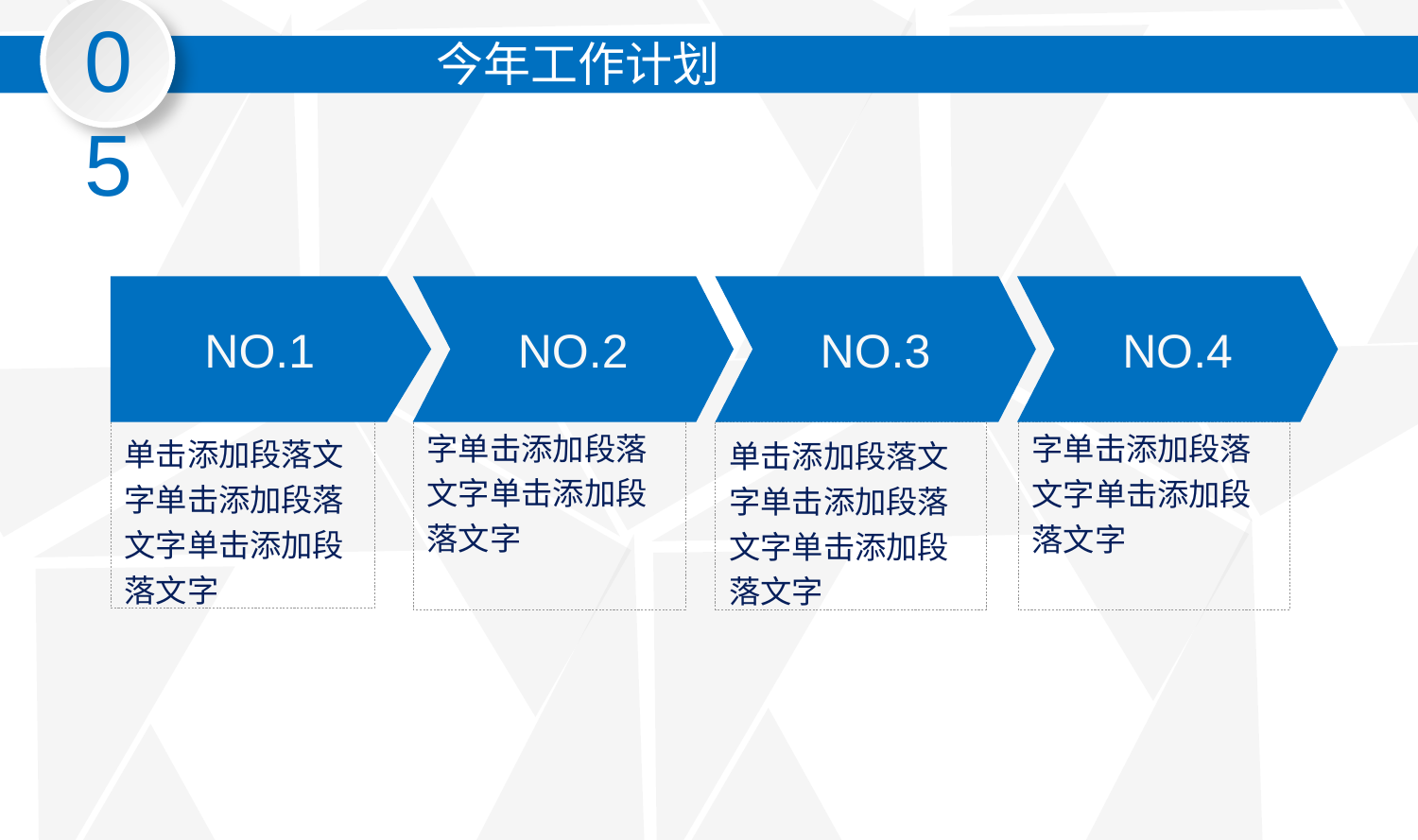

05
今年工作计划

NO.1
NO.2
NO.3
NO.4
单击添加段落文字单击添加段落文字单击添加段落文字
单击添加段落文字单击添加段落文字单击添加段落文字

单击添加段落文字单击添加段落文字单击添加段落文字

单击添加段落文字单击添加段落文字单击添加段落文字